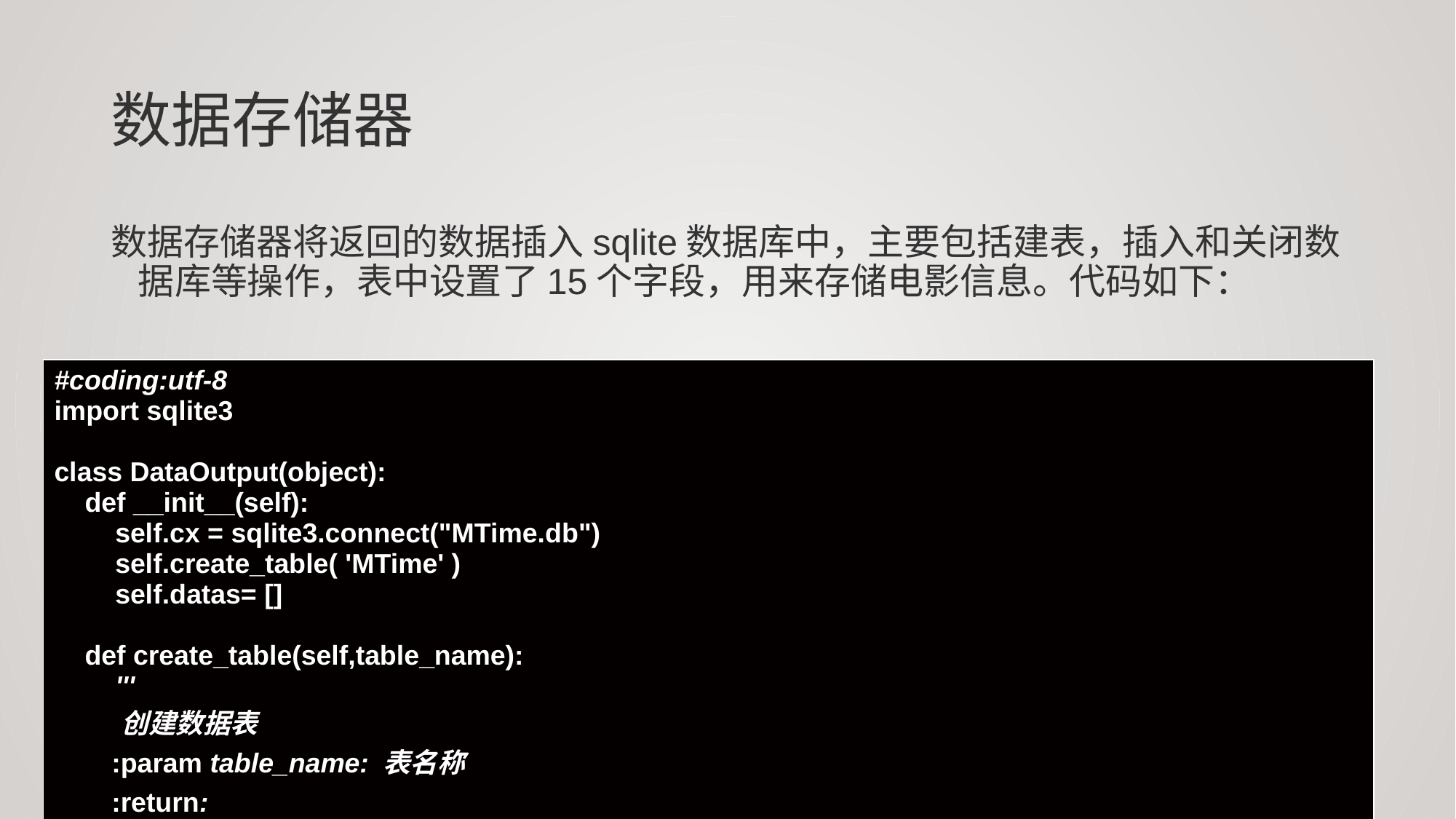

# 数据存储器
数据存储器将返回的数据插入sqlite数据库中，主要包括建表，插入和关闭数据库等操作，表中设置了15个字段，用来存储电影信息。代码如下：
| #coding:utf-8 import sqlite3 class DataOutput(object): def \_\_init\_\_(self): self.cx = sqlite3.connect("MTime.db") self.create\_table( 'MTime' ) self.datas= [] def create\_table(self,table\_name): ''' 创建数据表 :param table\_name: 表名称 :return: ''' values = ''' id integer primary key, MovieId integer, MovieTitle varchar(40) NOT NULL, RatingFinal RBAL NOT NULL DEFAULT 0.0, ROtherFinal REAL NOT NULL DEFAULT 0.0, RPictureFinal REAL NOT NULL DEFAULT 0.0, RDirectorFinal RBAL NOT NULL DEFAULT 0.0, RStoryFinal REAL NOT NULL DEFAULT 0.0, Usercount integer NOT NULL DEFAULT 0, AttitudeCount integer NOT NULL DEFAULT 0 , TotalBoxOffice varchar(20) NOT NULL, TodayBoxOffice varchar(20) NOT NULL, Rank integer NOT NULL DEFAULT 0, showDays integer NOT NULL DEFAULT 0, isRelease integer NOT NULL ''' self.cx.execute('CREATE TABLE IF NOT EXISTS %s(%s)'%(table\_name,values)) def store\_data(self, data): ''' 数据存储 :param data: :return: ''' if data is None: return self.datas.append(data) if len(self.datas) > 10: self.output\_db('MTime') def output\_db(self, table\_name): ''' 将数据存储到sqlite :param table\_name: :return: ''' for data in self.datas: sql="INSERT INTO %s (MovieId,MovieTitle,"\ "RatingFinal,ROtherFinal,RPictureFinal,"\ "RDirectorFinal,RStoryFinal,Usercount,"\ "AttitudeCount, TotalBoxOffice, TodayBoxOffice,"\ "Rank,ShowDays,isRelease) VALUES (?,?,?,?,?,?,?,?,?,?,?,?,?,?)"\ ""%table\_name print sql self.cx.execute(sql,data) self.datas.remove(data) self.cx.commit() def output\_end(self): ''' 关闭数据库 :return: ''' if len(self.datas) > 0: self.output\_db('MTime') self.cx.close() |
| --- |